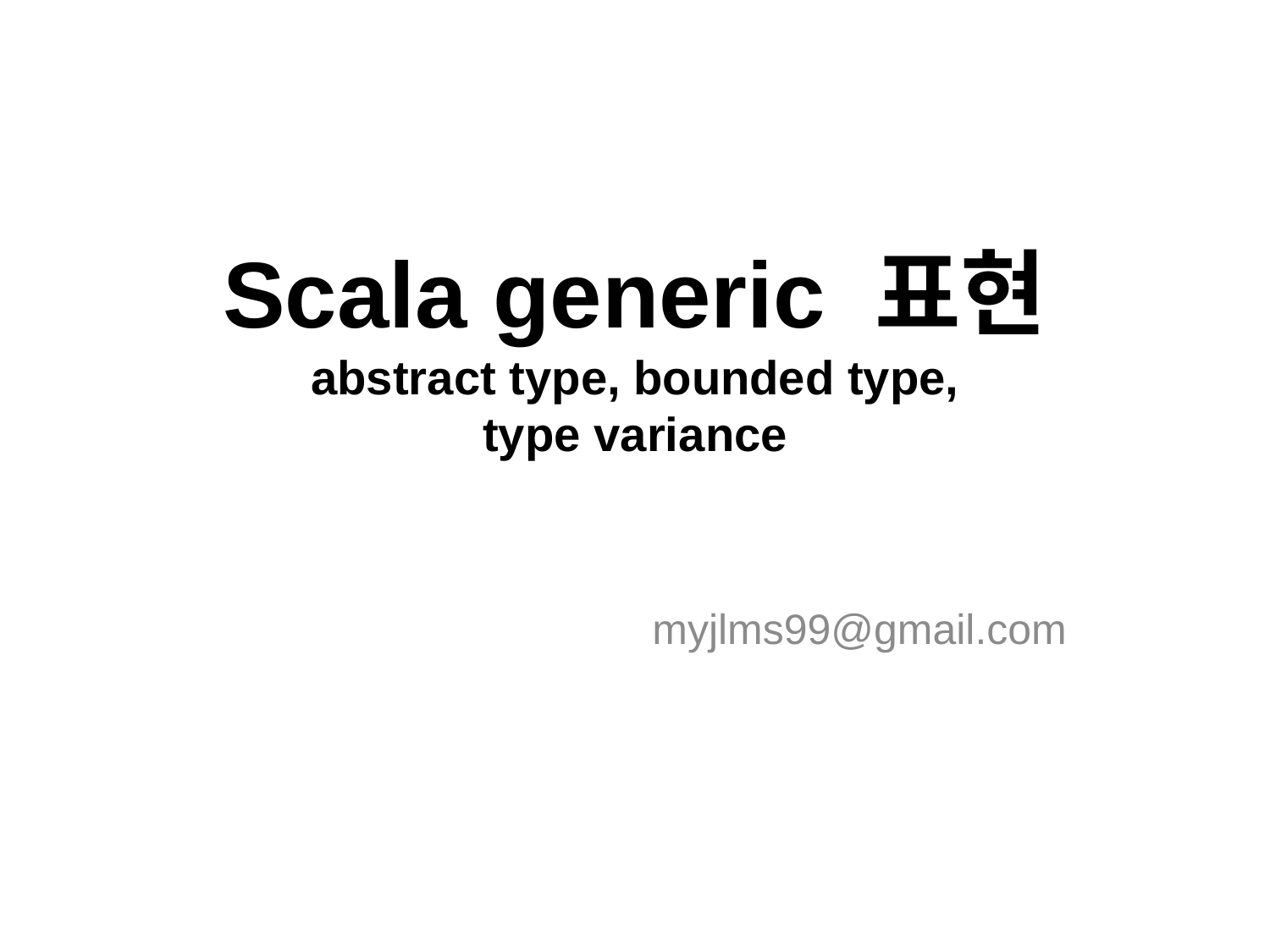

# Scala generic 표현 abstract type, bounded type, type variance
myjlms99@gmail.com